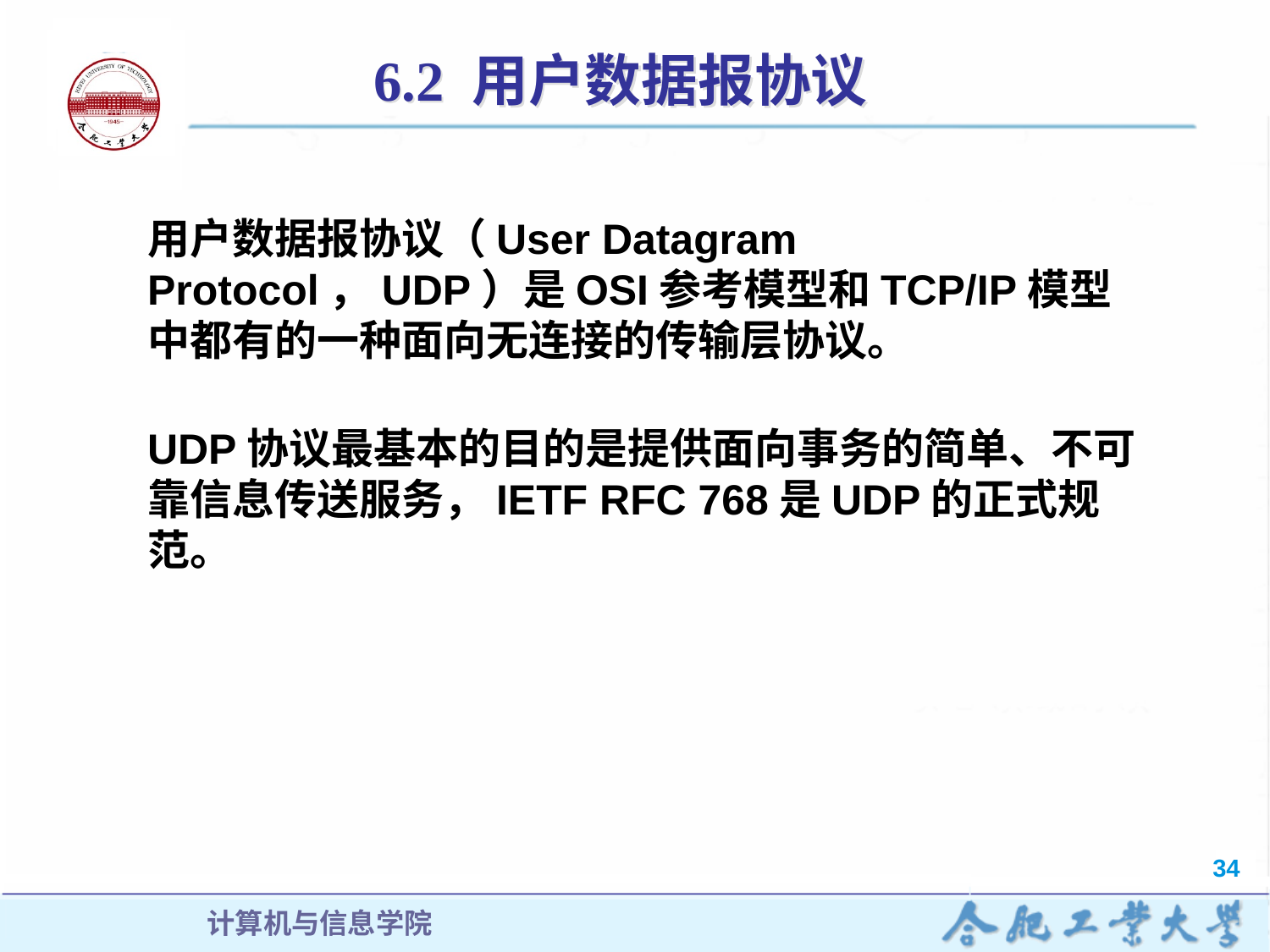

# 6.2 用户数据报协议
用户数据报协议（User Datagram Protocol，UDP）是OSI参考模型和TCP/IP模型中都有的一种面向无连接的传输层协议。
UDP协议最基本的目的是提供面向事务的简单、不可靠信息传送服务，IETF RFC 768是UDP的正式规范。